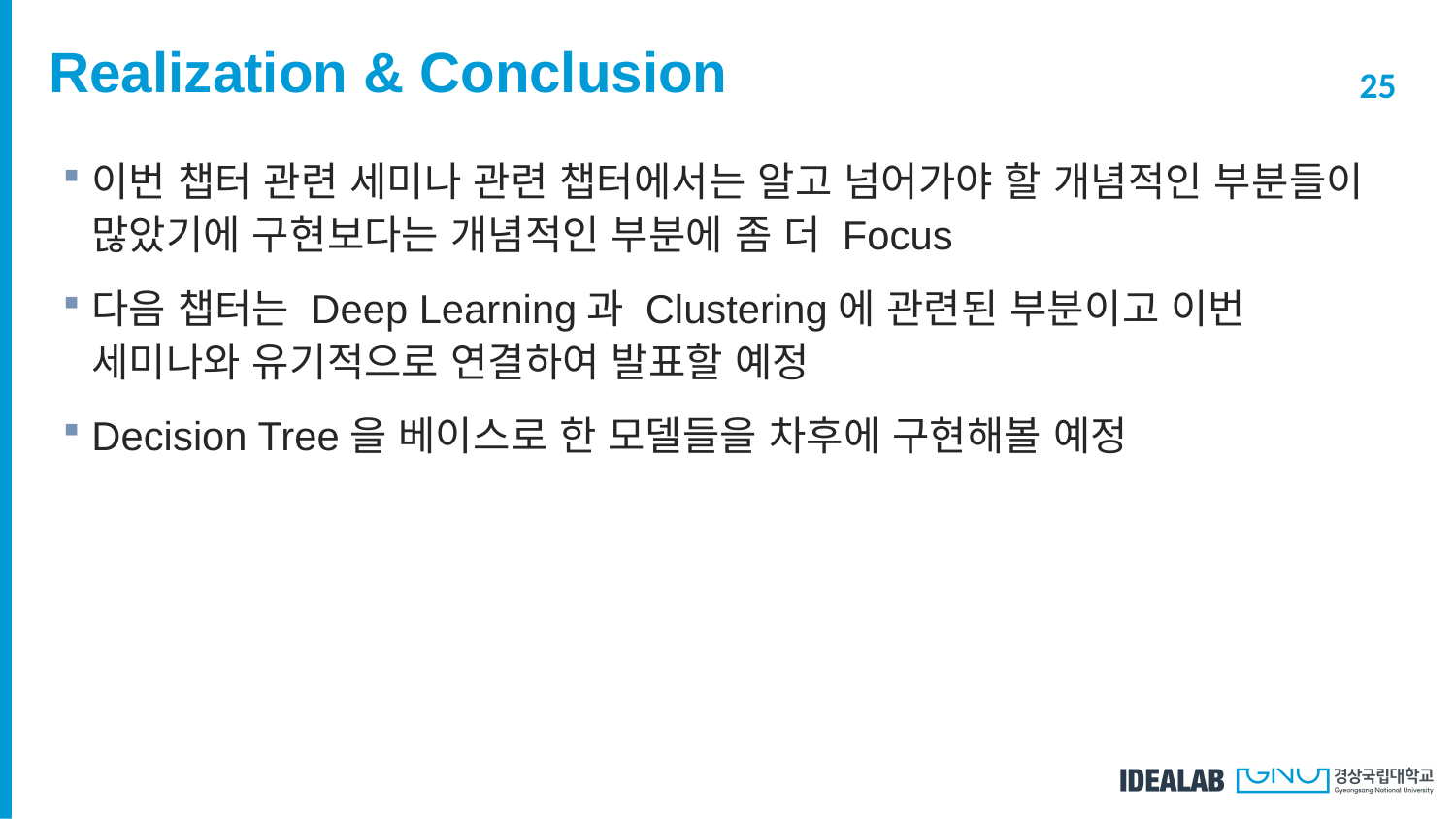

# Realization & Conclusion
이번 챕터 관련 세미나 관련 챕터에서는 알고 넘어가야 할 개념적인 부분들이 많았기에 구현보다는 개념적인 부분에 좀 더 Focus
다음 챕터는 Deep Learning과 Clustering에 관련된 부분이고 이번 세미나와 유기적으로 연결하여 발표할 예정
Decision Tree을 베이스로 한 모델들을 차후에 구현해볼 예정